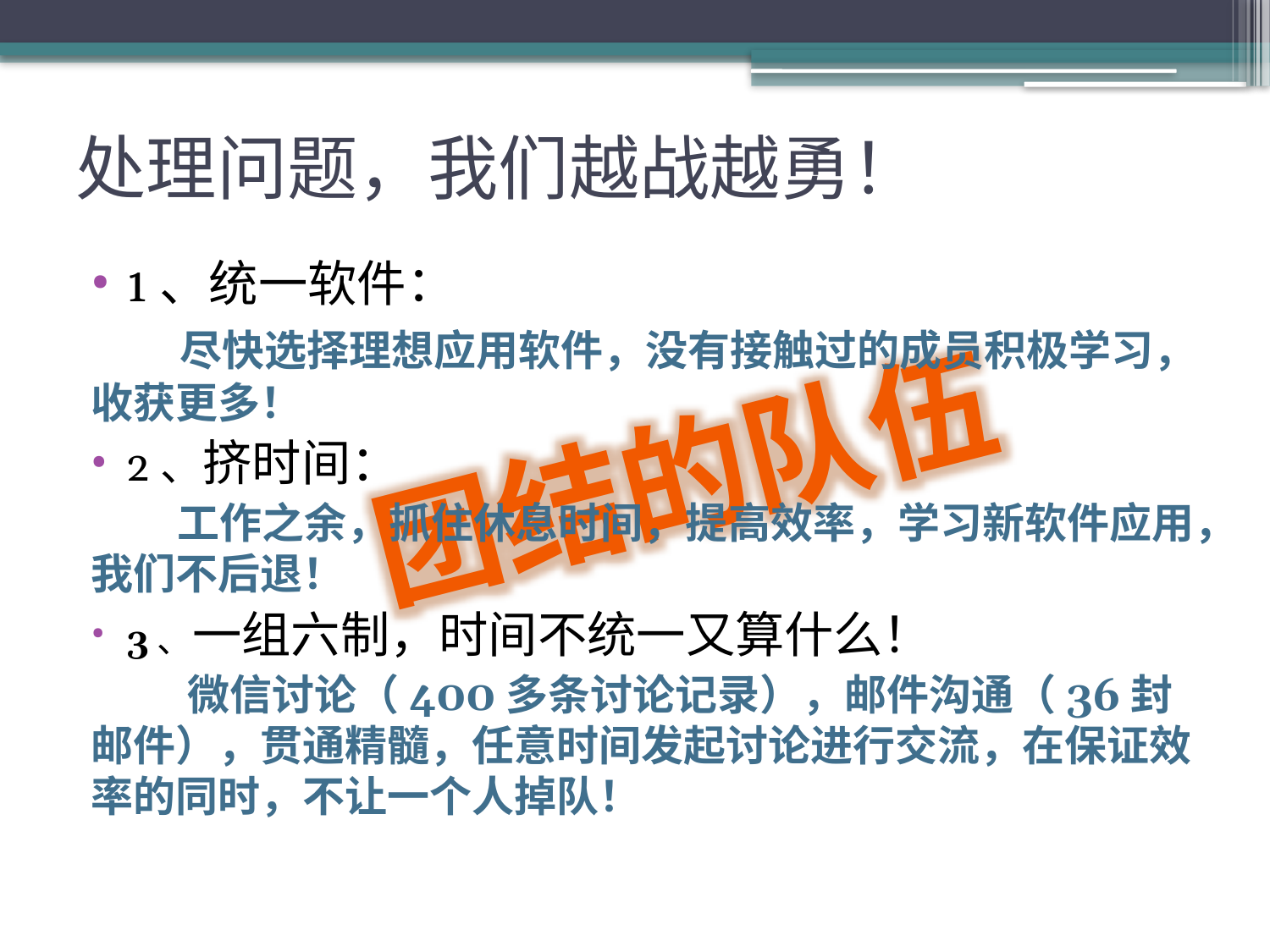

# 处理问题，我们越战越勇！
1、统一软件：
       尽快选择理想应用软件，没有接触过的成员积极学习，收获更多！
2、挤时间：
        工作之余，抓住休息时间，提高效率，学习新软件应用，我们不后退！
3、一组六制，时间不统一又算什么！
         微信讨论（400多条讨论记录），邮件沟通（36封邮件），贯通精髓，任意时间发起讨论进行交流，在保证效率的同时，不让一个人掉队！

团结的队伍